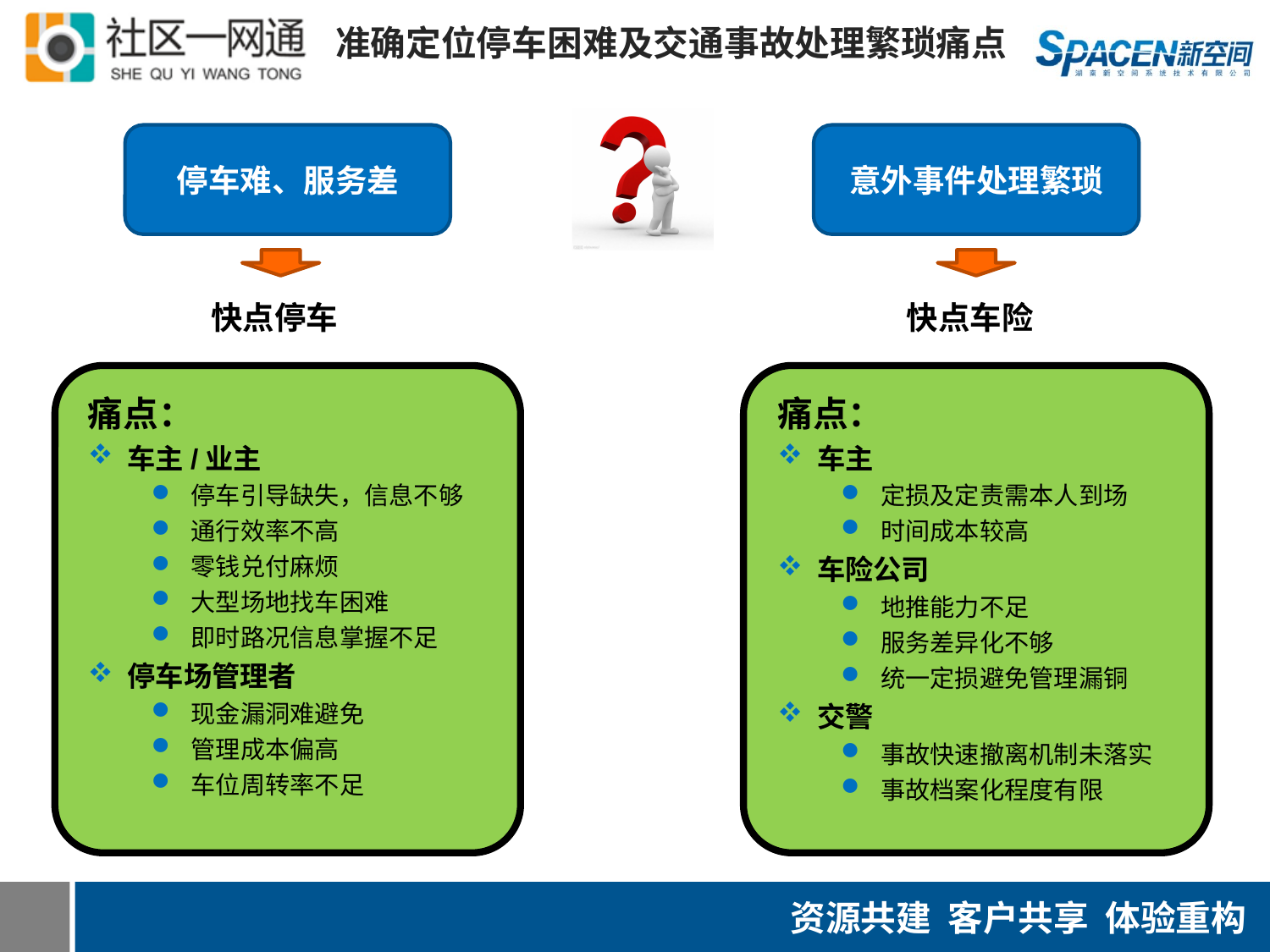

准确定位停车困难及交通事故处理繁琐痛点

意外事件处理繁琐
停车难、服务差

快点停车
快点车险

痛点：
车主/业主
停车引导缺失，信息不够
通行效率不高
零钱兑付麻烦
大型场地找车困难
即时路况信息掌握不足
停车场管理者
现金漏洞难避免
管理成本偏高
车位周转率不足
痛点：
车主
定损及定责需本人到场
时间成本较高
车险公司
地推能力不足
服务差异化不够
统一定损避免管理漏铜
交警
事故快速撤离机制未落实
事故档案化程度有限